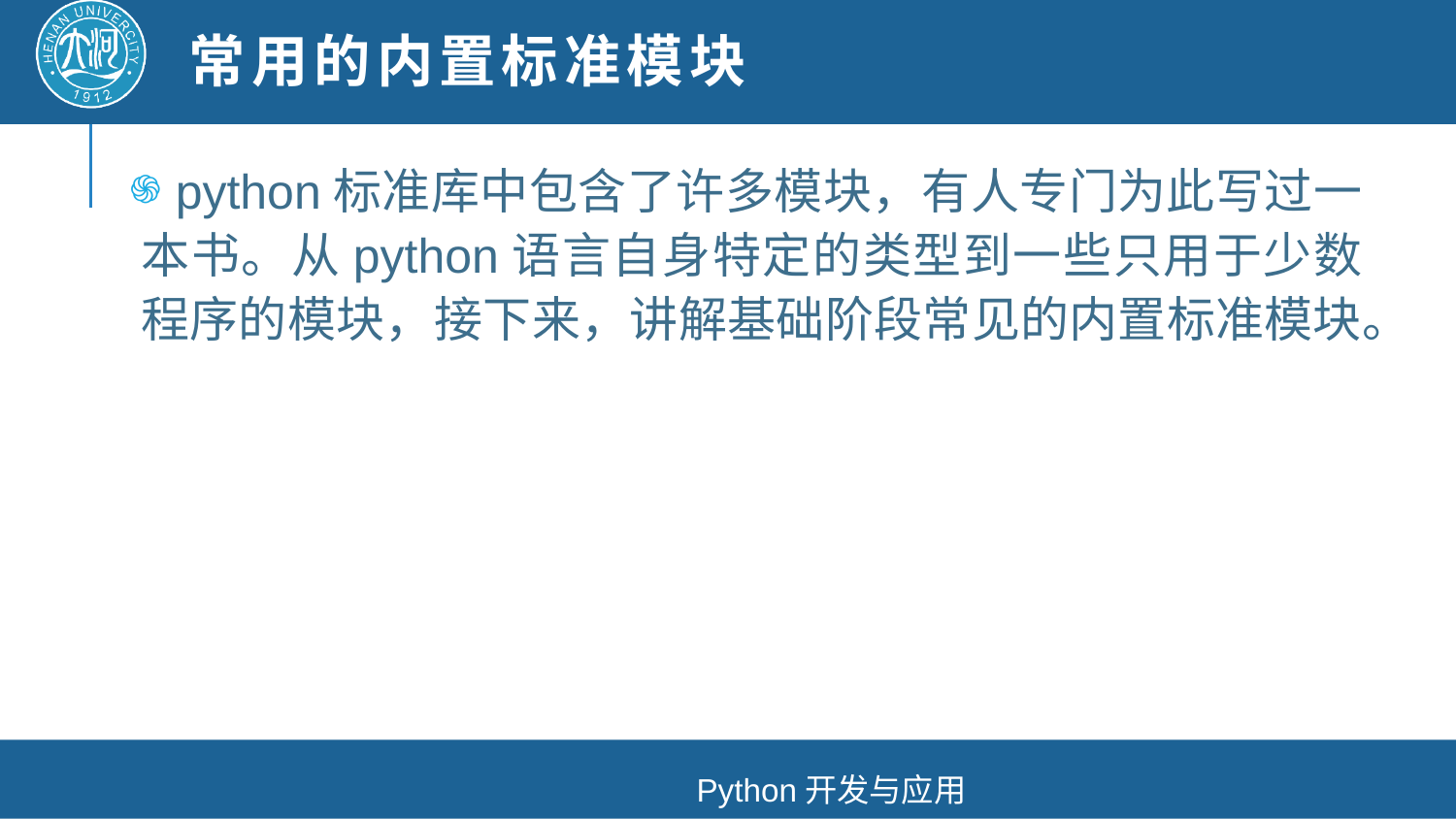

# 常用的内置标准模块
 python标准库中包含了许多模块，有人专门为此写过一本书。从python语言自身特定的类型到一些只用于少数程序的模块，接下来，讲解基础阶段常见的内置标准模块。

Python开发与应用
44